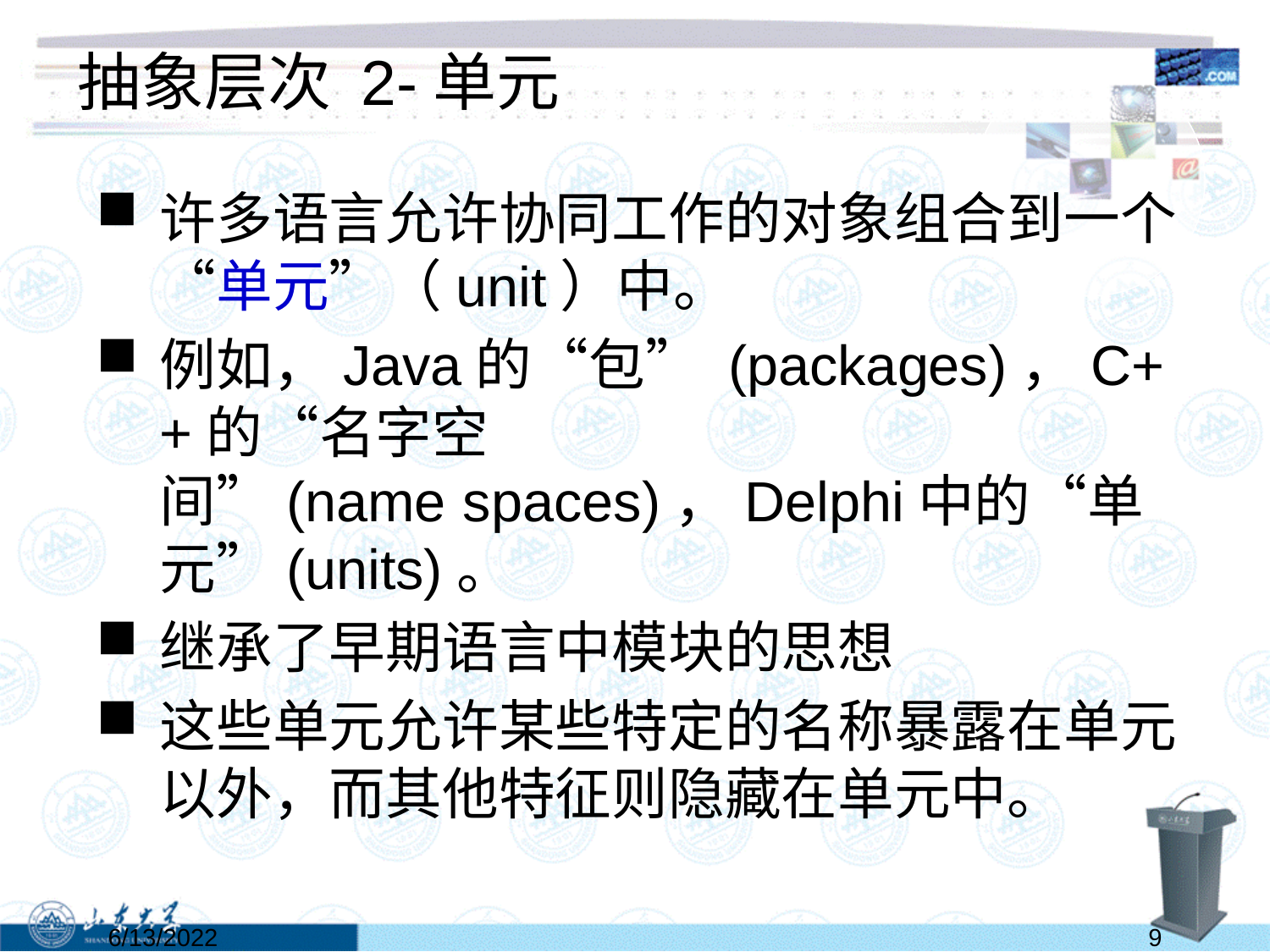

# 抽象层次 2-单元
许多语言允许协同工作的对象组合到一个“单元”（unit）中。
例如，Java的“包” (packages)，C++的“名字空间”(name spaces)，Delphi中的“单元”(units)。
继承了早期语言中模块的思想
这些单元允许某些特定的名称暴露在单元以外，而其他特征则隐藏在单元中。
6/13/2022
9